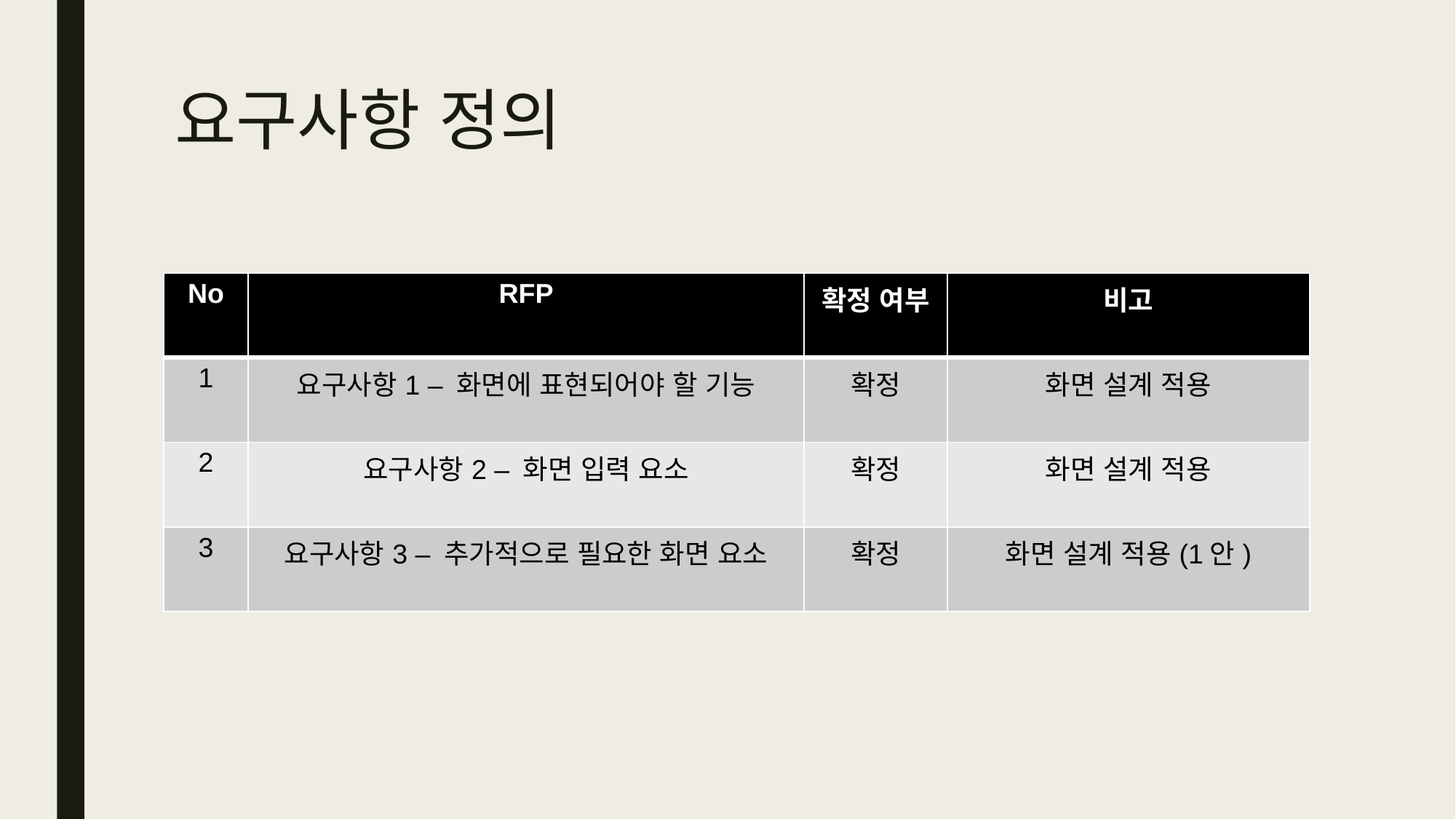

# 요구사항 정의
| No | RFP | 확정 여부 | 비고 |
| --- | --- | --- | --- |
| 1 | 요구사항1 – 화면에 표현되어야 할 기능 | 확정 | 화면 설계 적용 |
| 2 | 요구사항2 – 화면 입력 요소 | 확정 | 화면 설계 적용 |
| 3 | 요구사항3 – 추가적으로 필요한 화면 요소 | 확정 | 화면 설계 적용(1안) |